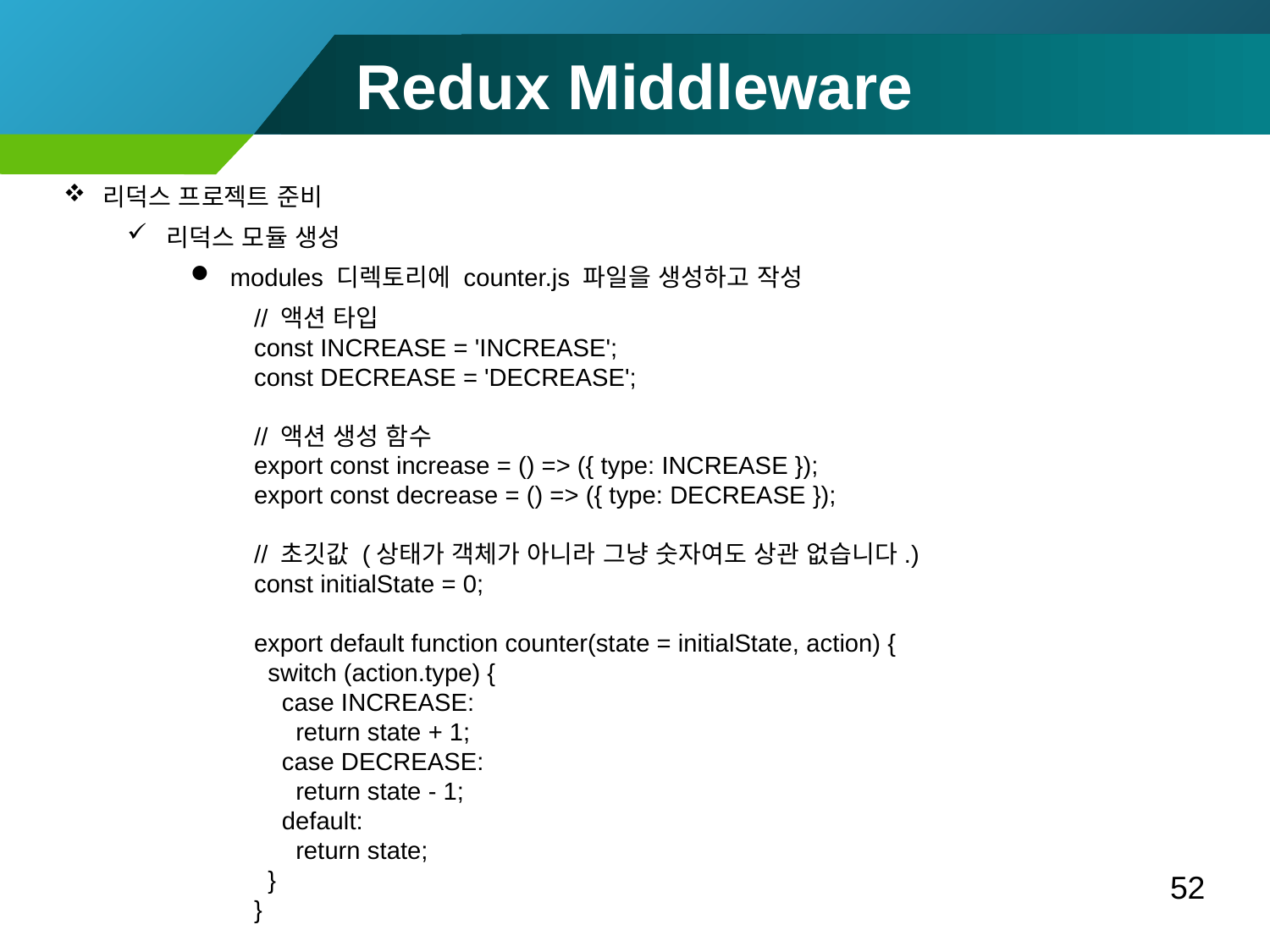

Redux Middleware
리덕스 프로젝트 준비
리덕스 모듈 생성
modules 디렉토리에 counter.js 파일을 생성하고 작성
// 액션 타입
const INCREASE = 'INCREASE';
const DECREASE = 'DECREASE';

// 액션 생성 함수
export const increase = () => ({ type: INCREASE });
export const decrease = () => ({ type: DECREASE });

// 초깃값 (상태가 객체가 아니라 그냥 숫자여도 상관 없습니다.)
const initialState = 0;

export default function counter(state = initialState, action) {
  switch (action.type) {
    case INCREASE:
      return state + 1;
    case DECREASE:
      return state - 1;
    default:
      return state;
  }
}

52